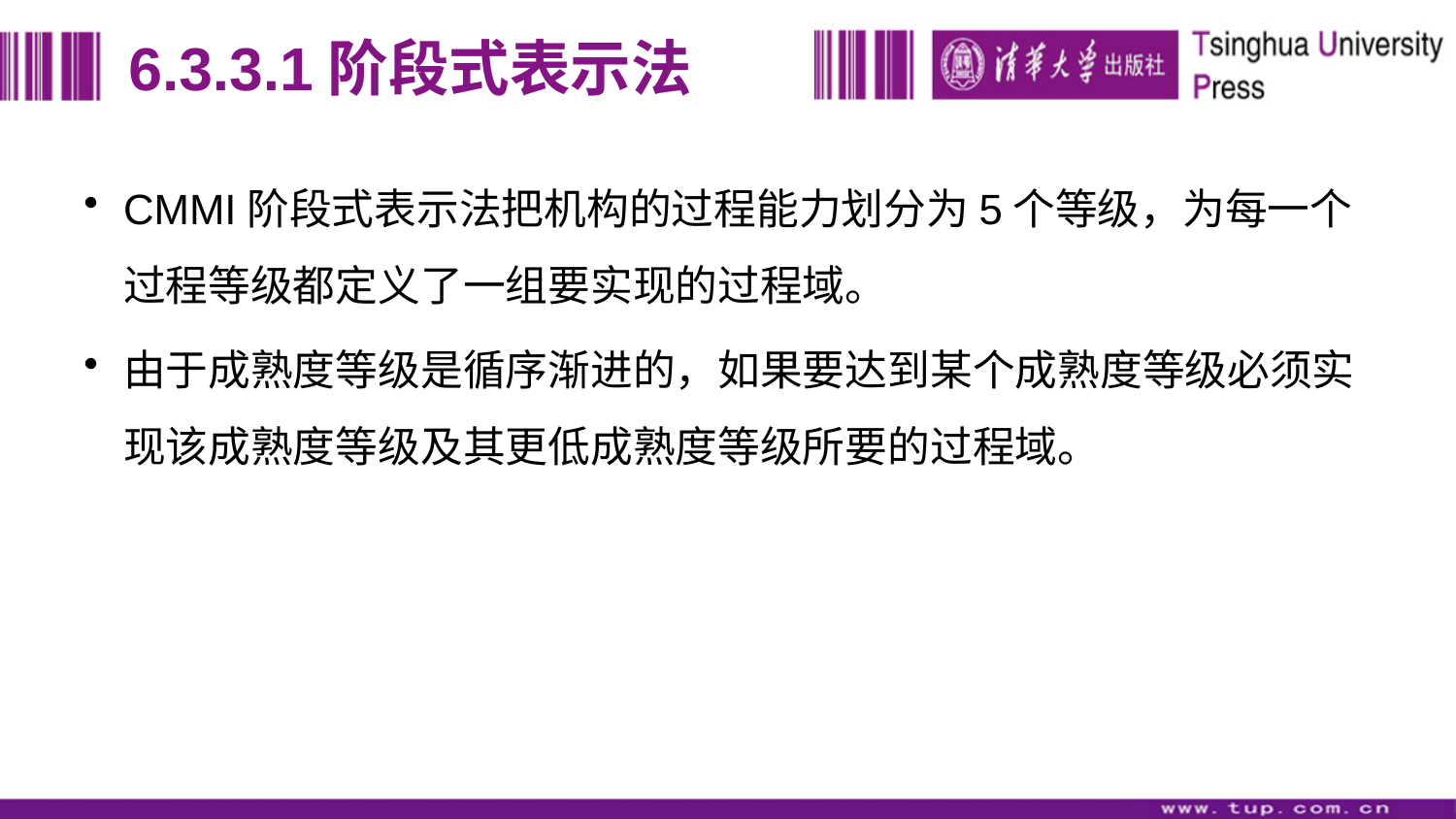

# 6.3.3.1阶段式表示法
CMMI阶段式表示法把机构的过程能力划分为5个等级，为每一个过程等级都定义了一组要实现的过程域。
由于成熟度等级是循序渐进的，如果要达到某个成熟度等级必须实现该成熟度等级及其更低成熟度等级所要的过程域。